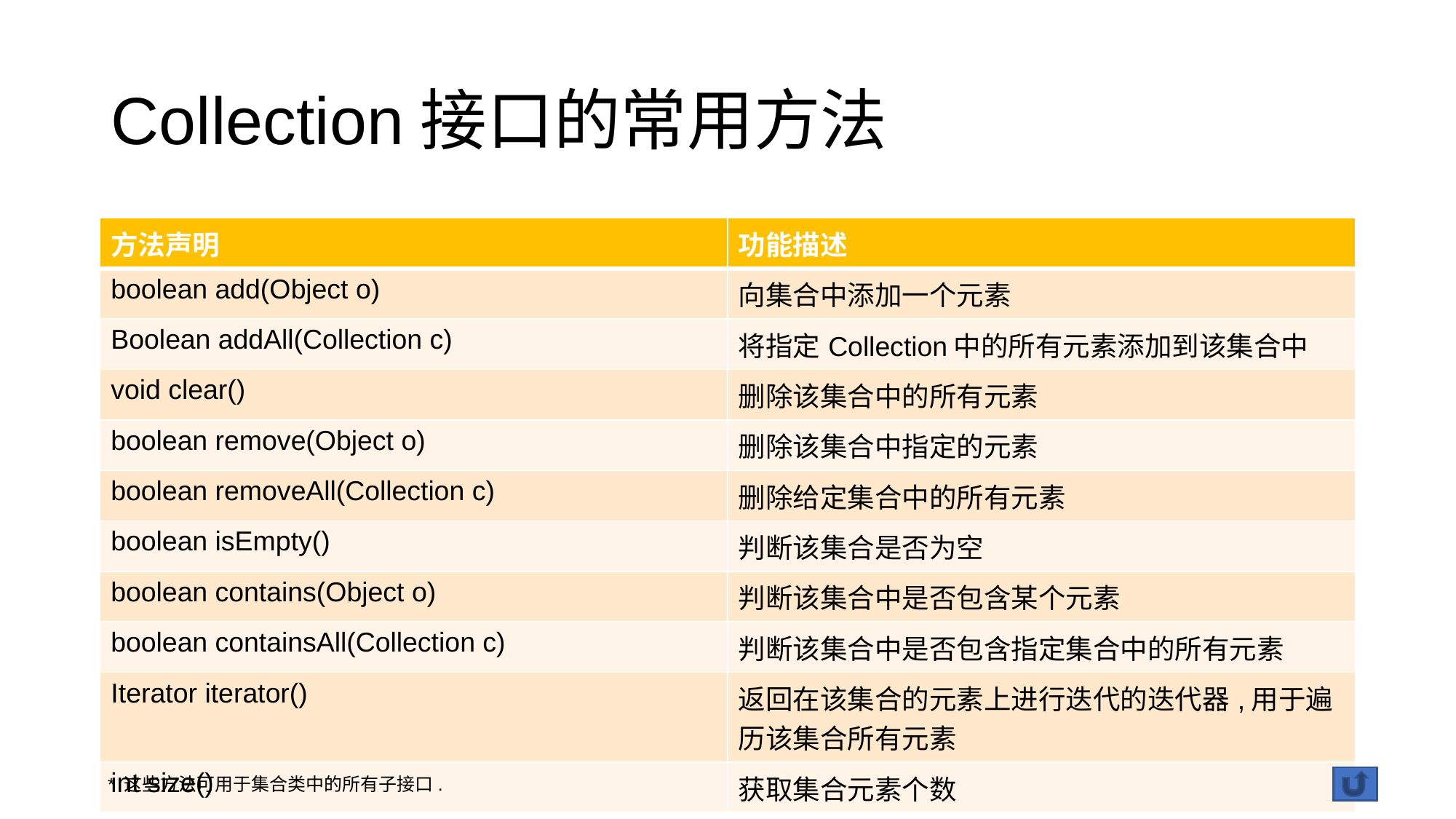

# Collection接口的常用方法
| 方法声明 | 功能描述 |
| --- | --- |
| boolean add(Object o) | 向集合中添加一个元素 |
| Boolean addAll(Collection c) | 将指定Collection中的所有元素添加到该集合中 |
| void clear() | 删除该集合中的所有元素 |
| boolean remove(Object o) | 删除该集合中指定的元素 |
| boolean removeAll(Collection c) | 删除给定集合中的所有元素 |
| boolean isEmpty() | 判断该集合是否为空 |
| boolean contains(Object o) | 判断该集合中是否包含某个元素 |
| boolean containsAll(Collection c) | 判断该集合中是否包含指定集合中的所有元素 |
| Iterator iterator() | 返回在该集合的元素上进行迭代的迭代器,用于遍历该集合所有元素 |
| int size() | 获取集合元素个数 |
* 这些方法可用于集合类中的所有子接口.